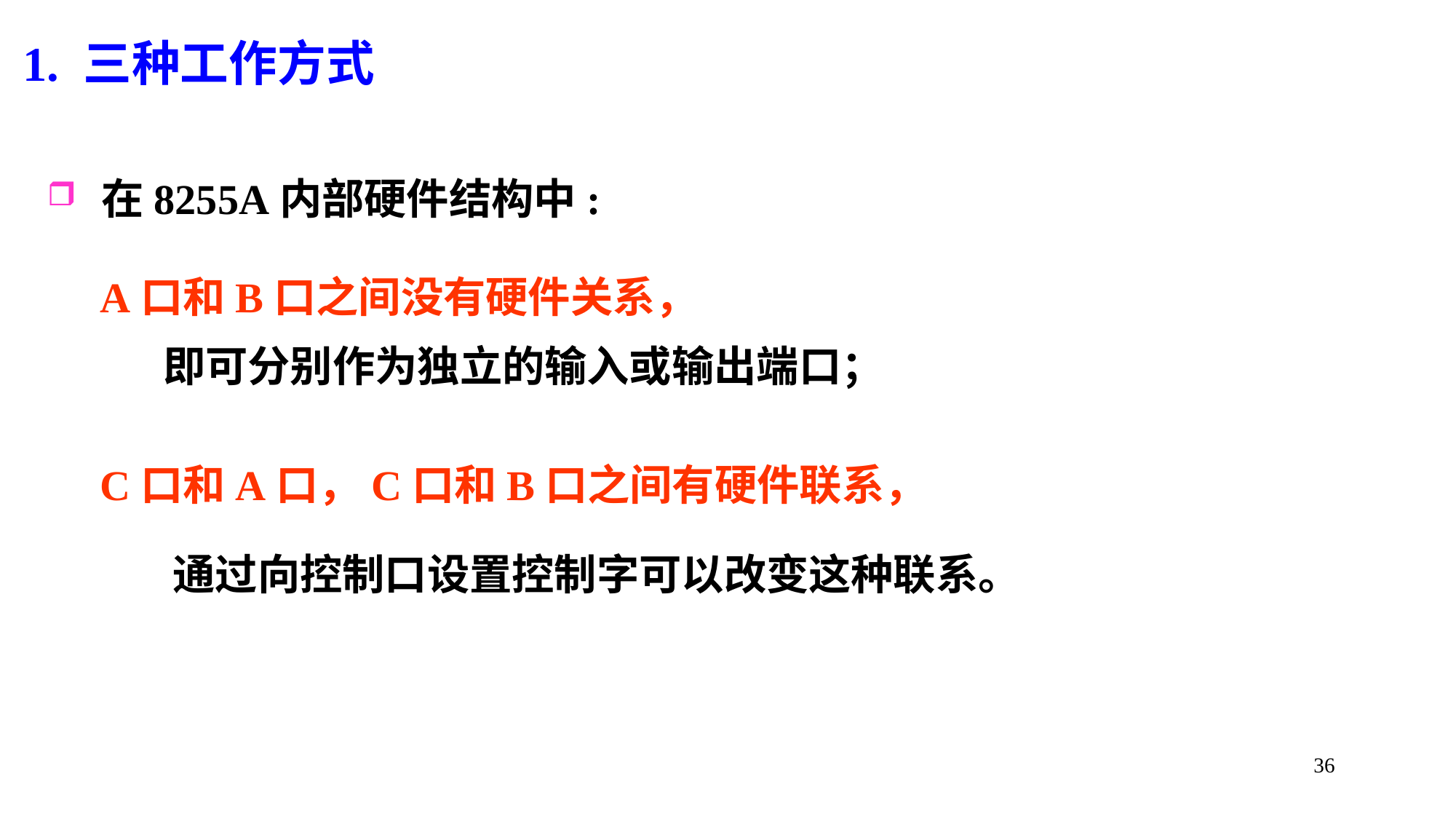

1. 三种工作方式
  在8255A内部硬件结构中:
     A口和B口之间没有硬件关系，
           即可分别作为独立的输入或输出端口；
     C口和A口，C口和B口之间有硬件联系，
            通过向控制口设置控制字可以改变这种联系。
36